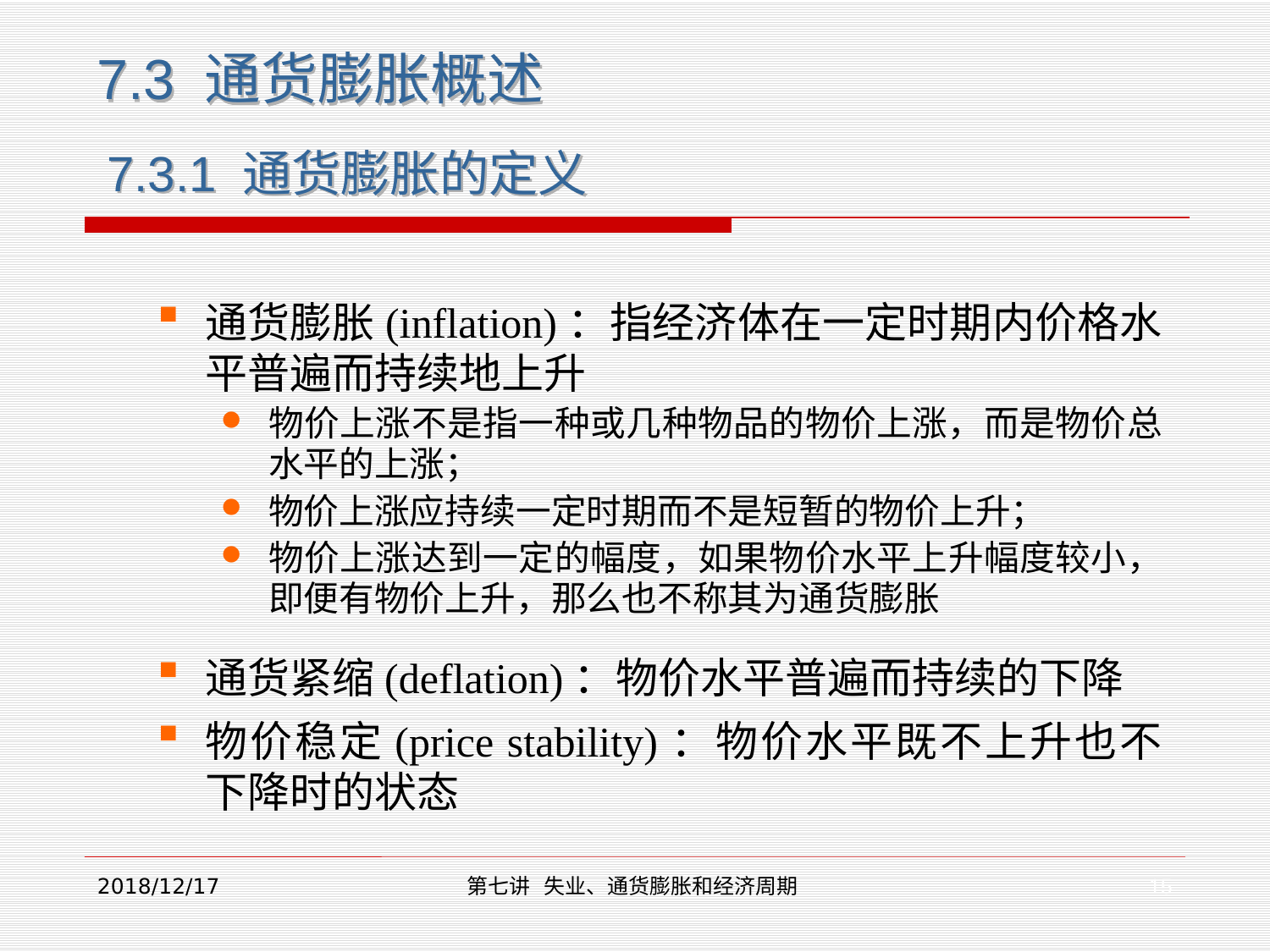

7.3 通货膨胀概述
7.3.1 通货膨胀的定义
通货膨胀(inflation)：指经济体在一定时期内价格水平普遍而持续地上升
物价上涨不是指一种或几种物品的物价上涨，而是物价总水平的上涨；
物价上涨应持续一定时期而不是短暂的物价上升；
物价上涨达到一定的幅度，如果物价水平上升幅度较小，即便有物价上升，那么也不称其为通货膨胀
通货紧缩(deflation)：物价水平普遍而持续的下降
物价稳定(price stability)：物价水平既不上升也不下降时的状态
15
2018/12/17
第七讲   失业、通货膨胀和经济周期